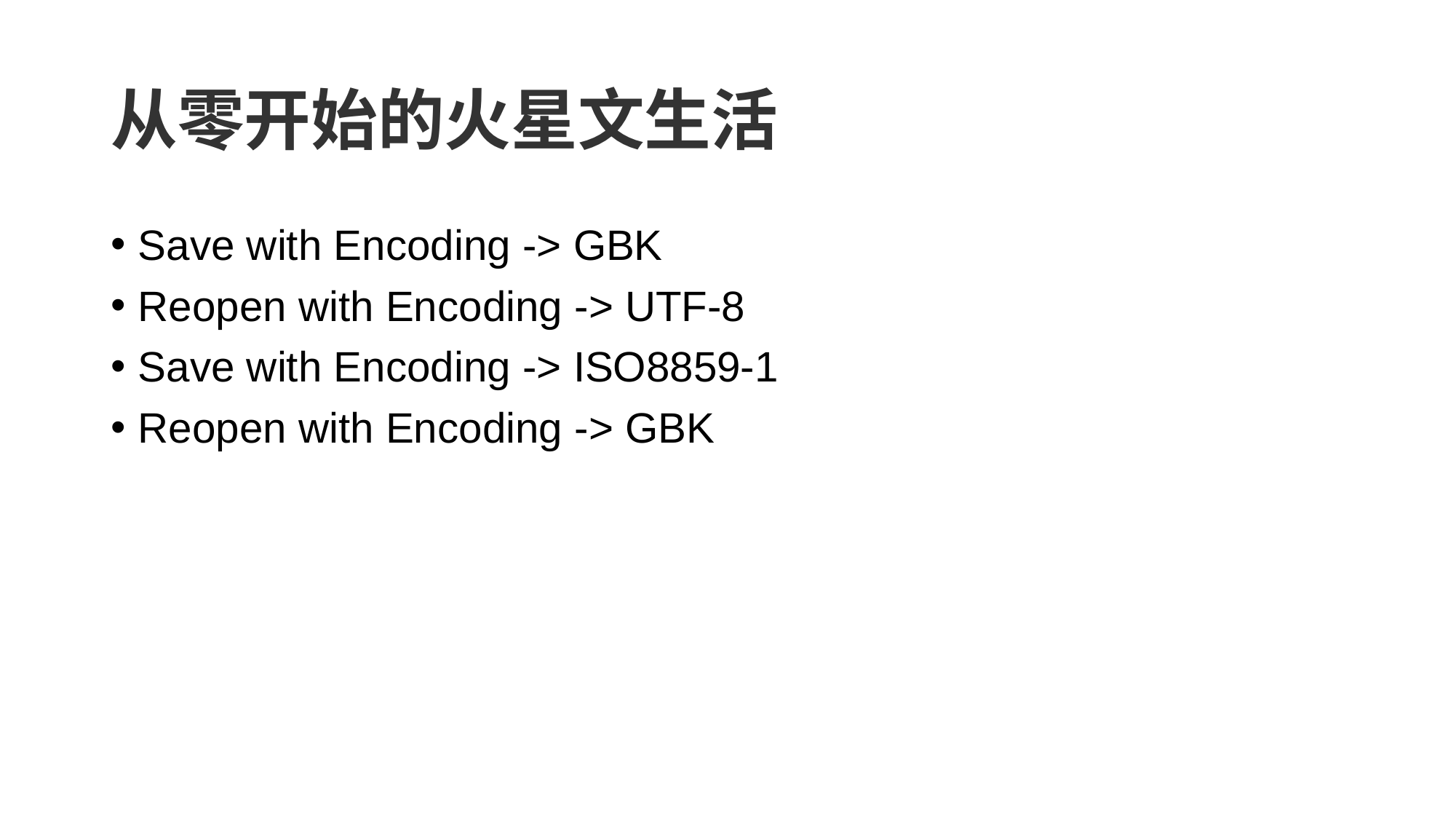

# 从零开始的火星文生活
Save with Encoding -> GBK
Reopen with Encoding -> UTF-8
Save with Encoding -> ISO8859-1
Reopen with Encoding -> GBK